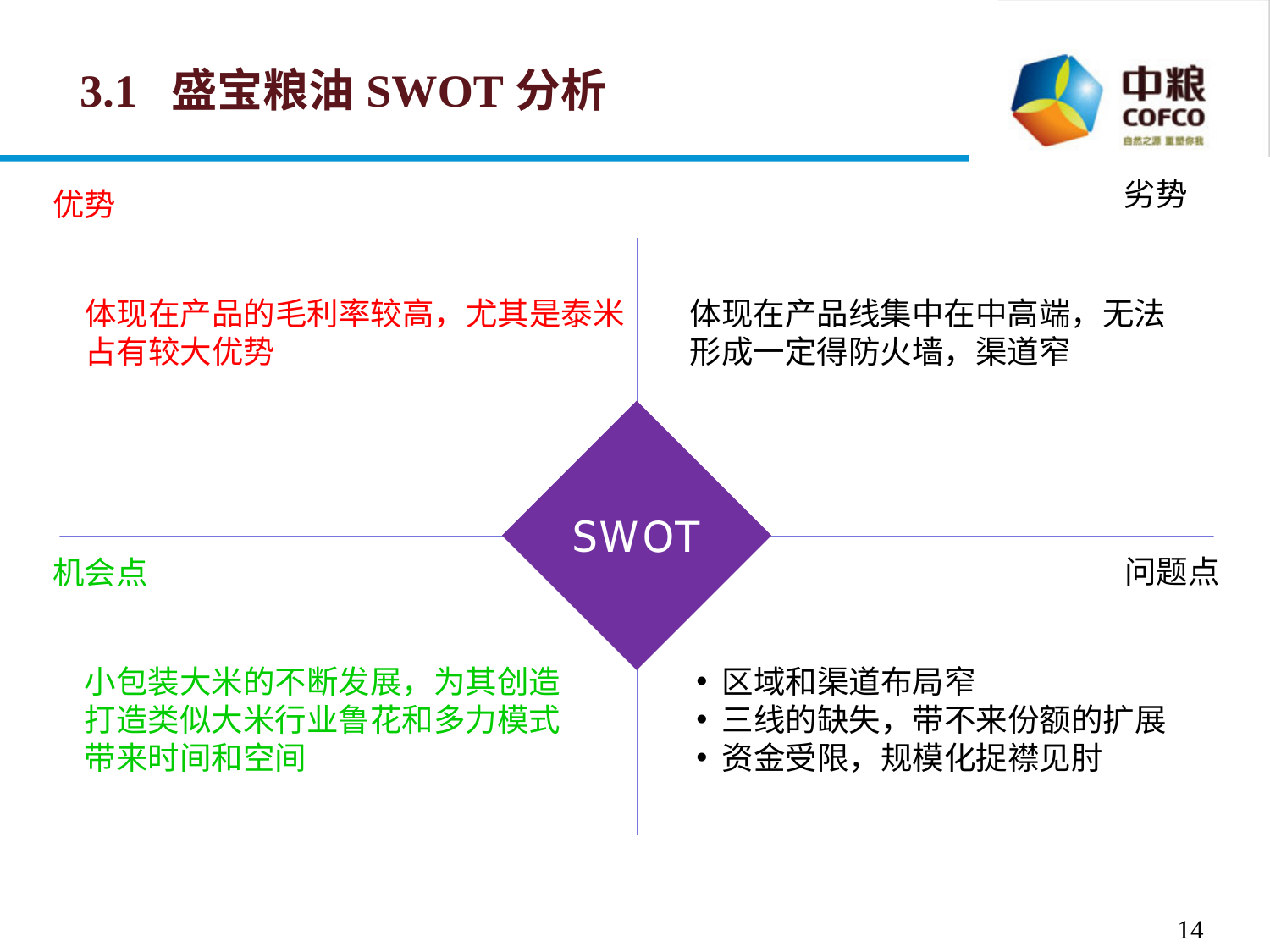

3.1  盛宝粮油SWOT分析
劣势
优势

SWOT

体现在产品的毛利率较高，尤其是泰米
占有较大优势
体现在产品线集中在中高端，无法
形成一定得防火墙，渠道窄

问题点
机会点
小包装大米的不断发展，为其创造
打造类似大米行业鲁花和多力模式
带来时间和空间
 区域和渠道布局窄
 三线的缺失，带不来份额的扩展
 资金受限，规模化捉襟见肘